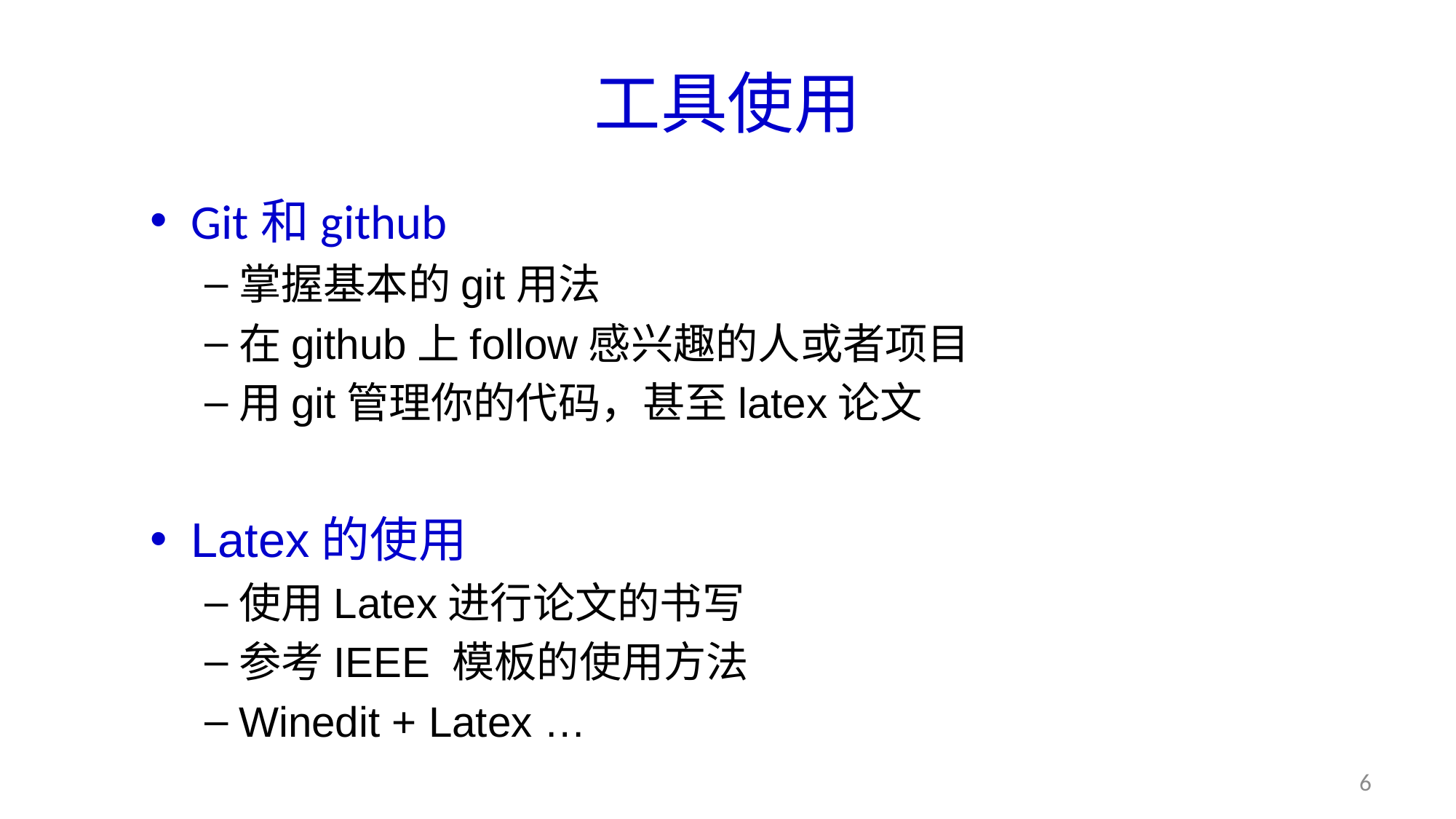

# 工具使用
Git和github
掌握基本的git用法
在github上follow感兴趣的人或者项目
用git管理你的代码，甚至latex论文

Latex的使用
使用Latex进行论文的书写
参考IEEE 模板的使用方法
Winedit + Latex …

6